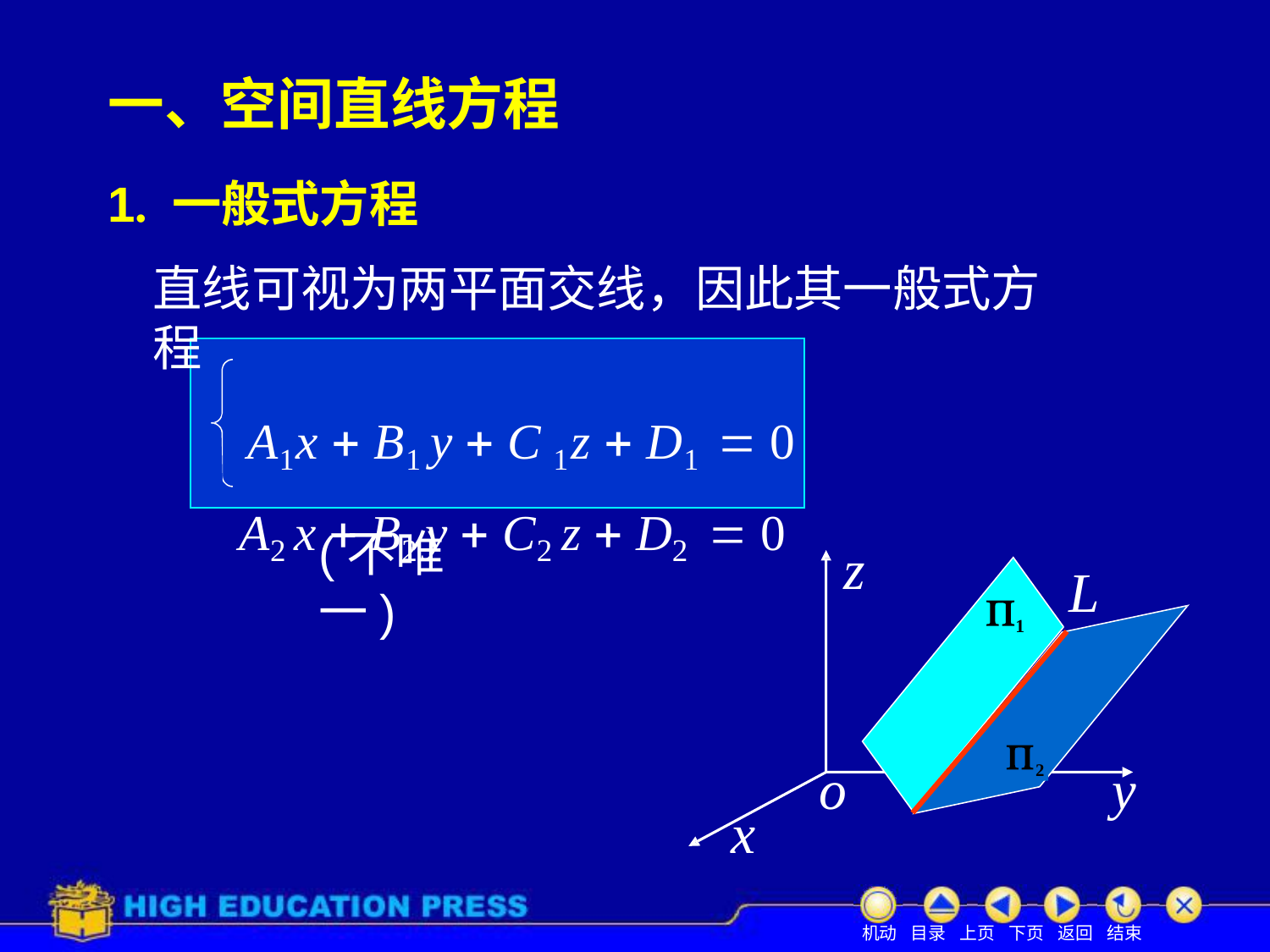

# 一、空间直线方程
1. 一般式方程
直线可视为两平面交线，因此其一般式方程
A1x + B1 y + C 1z + D1 = 0
A2 x + B2 y + C2 z + D2 = 0

(不唯一)
z

L

Π1

Π2

o
y

x

机动 目录 上页 下页 返回 结束